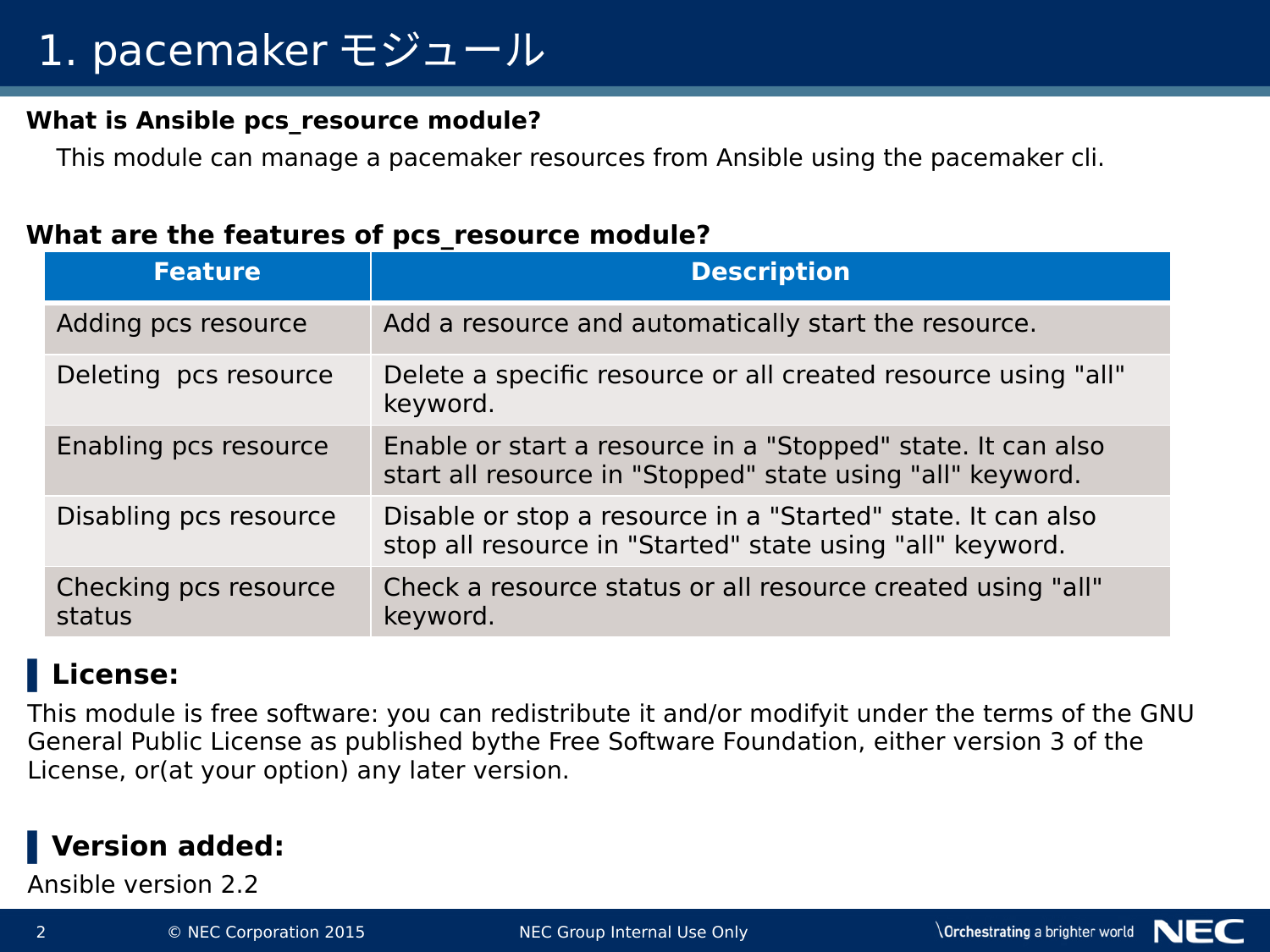

# 1. pacemakerモジュール
What is Ansible pcs_resource module?
    This module can manage a pacemaker resources from Ansible using the pacemaker cli.

What are the features of pcs_resource module?

| Feature | Description |
| --- | --- |
| Adding pcs resource | Add a resource and automatically start the resource. |
| Deleting pcs resource | Delete a specific resource or all created resource using "all" keyword. |
| Enabling pcs resource | Enable or start a resource in a "Stopped" state. It can also start all resource in "Stopped" state using "all" keyword. |
| Disabling pcs resource | Disable or stop a resource in a "Started" state. It can also stop all resource in "Started" state using "all" keyword. |
| Checking pcs resource status | Check a resource status or all resource created using "all" keyword. |

License:
This module is free software: you can redistribute it and/or modifyit under the terms of the GNU General Public License as published bythe Free Software Foundation, either version 3 of the License, or(at your option) any later version.

Version added:
Ansible version 2.2